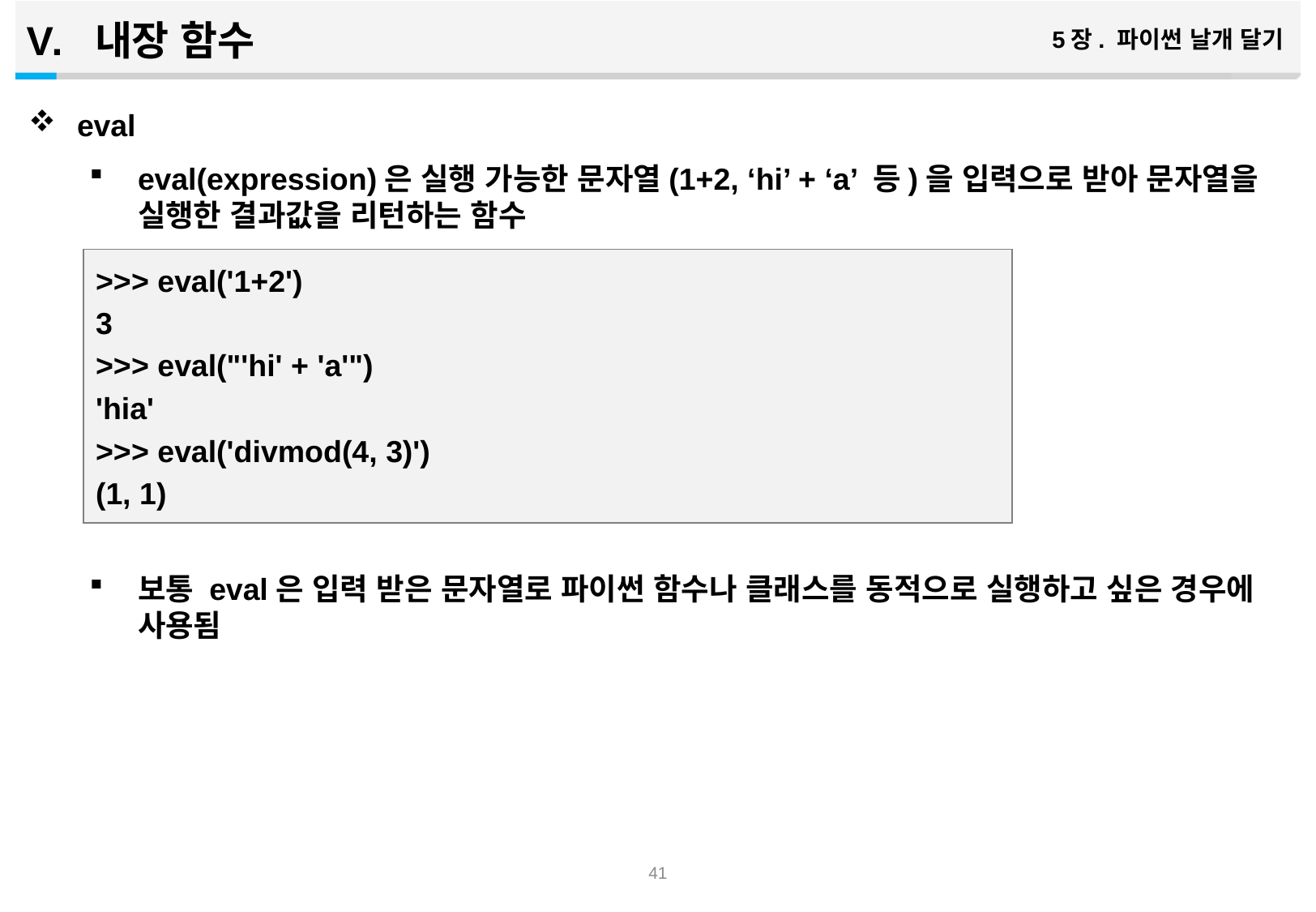

내장 함수
5장. 파이썬 날개 달기
eval
eval(expression)은 실행 가능한 문자열(1+2, ‘hi’ + ‘a’ 등)을 입력으로 받아 문자열을 실행한 결과값을 리턴하는 함수

보통 eval은 입력 받은 문자열로 파이썬 함수나 클래스를 동적으로 실행하고 싶은 경우에 사용됨
>>> eval('1+2')
3
>>> eval("'hi' + 'a'")
'hia'
>>> eval('divmod(4, 3)')
(1, 1)
41